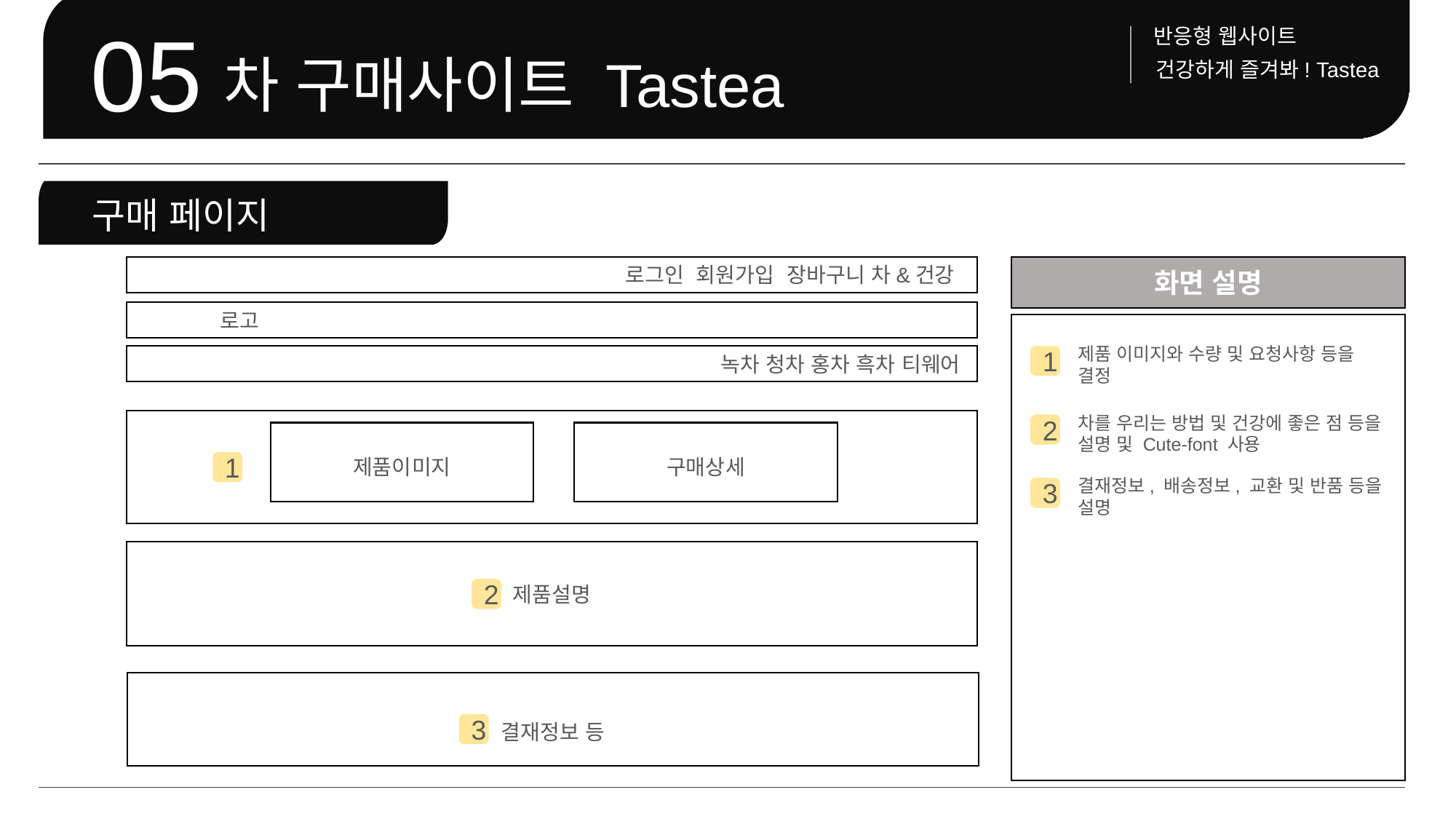

반응형 웹사이트
05
차 구매사이트 Tastea
건강하게 즐겨봐! Tastea

구매 페이지
로그인  회원가입  장바구니 차&건강
화면 설명
             로고

제품 이미지와 수량 및 요청사항 등을 결정
1
녹차 청차 홍차 흑차 티웨어
차를 우리는 방법 및 건강에 좋은 점 등을 설명 및 Cute-font 사용
2

제품이미지

구매상세
1
결재정보, 배송정보, 교환 및 반품 등을 설명
3
제품설명
2

결재정보 등
3